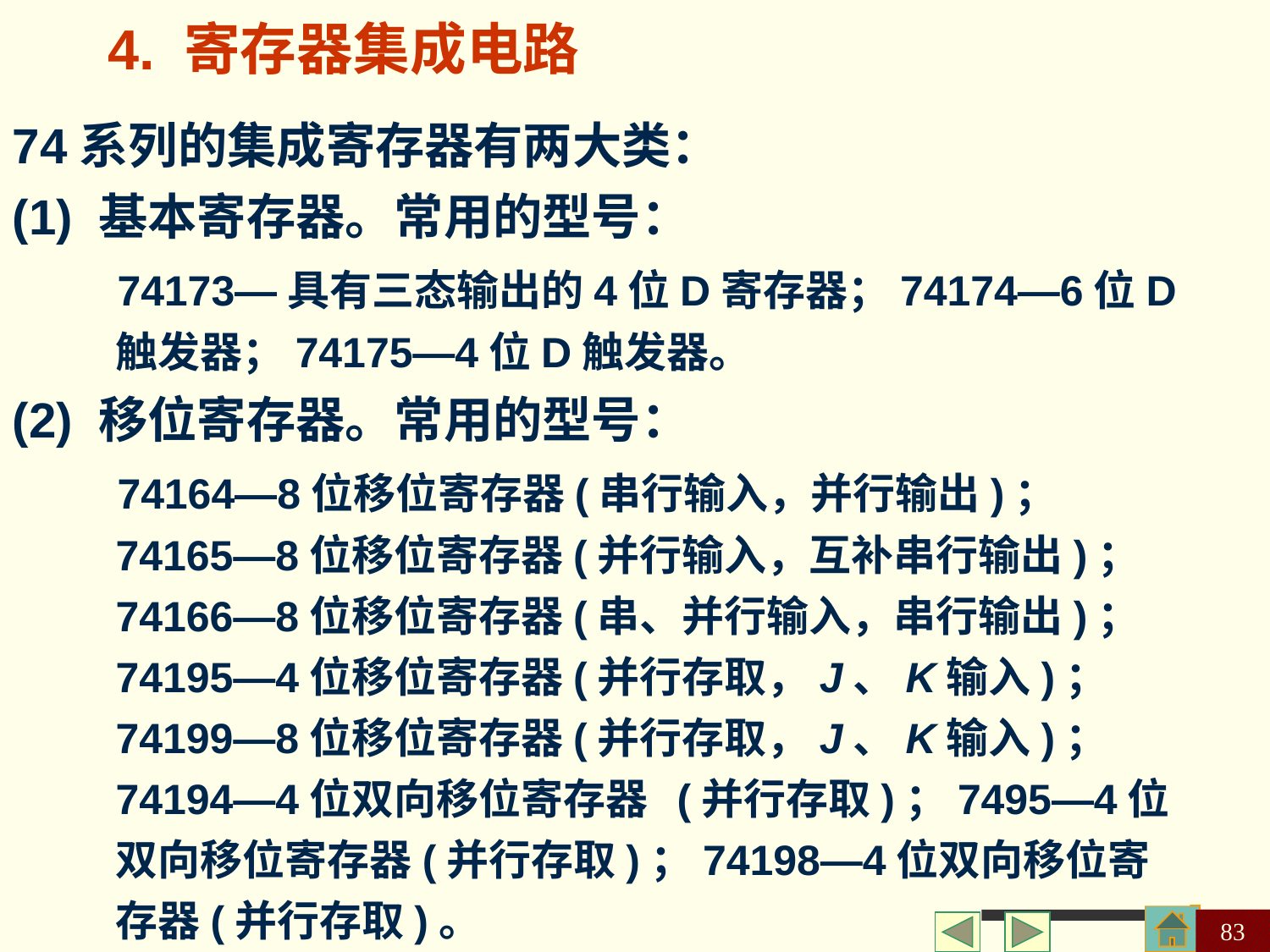

4. 寄存器集成电路
74系列的集成寄存器有两大类：
(1) 基本寄存器。常用的型号：
   74173—具有三态输出的4位D寄存器；74174—6位D触发器；74175—4位D触发器。
(2) 移位寄存器。常用的型号：
   74164—8位移位寄存器(串行输入，并行输出)；74165—8位移位寄存器(并行输入，互补串行输出)；74166—8位移位寄存器(串、并行输入，串行输出)；74195—4位移位寄存器(并行存取，J、K输入)；74199—8位移位寄存器(并行存取，J、K输入)；74194—4位双向移位寄存器  (并行存取)；7495—4位双向移位寄存器(并行存取)；74198—4位双向移位寄存器(并行存取)。
83